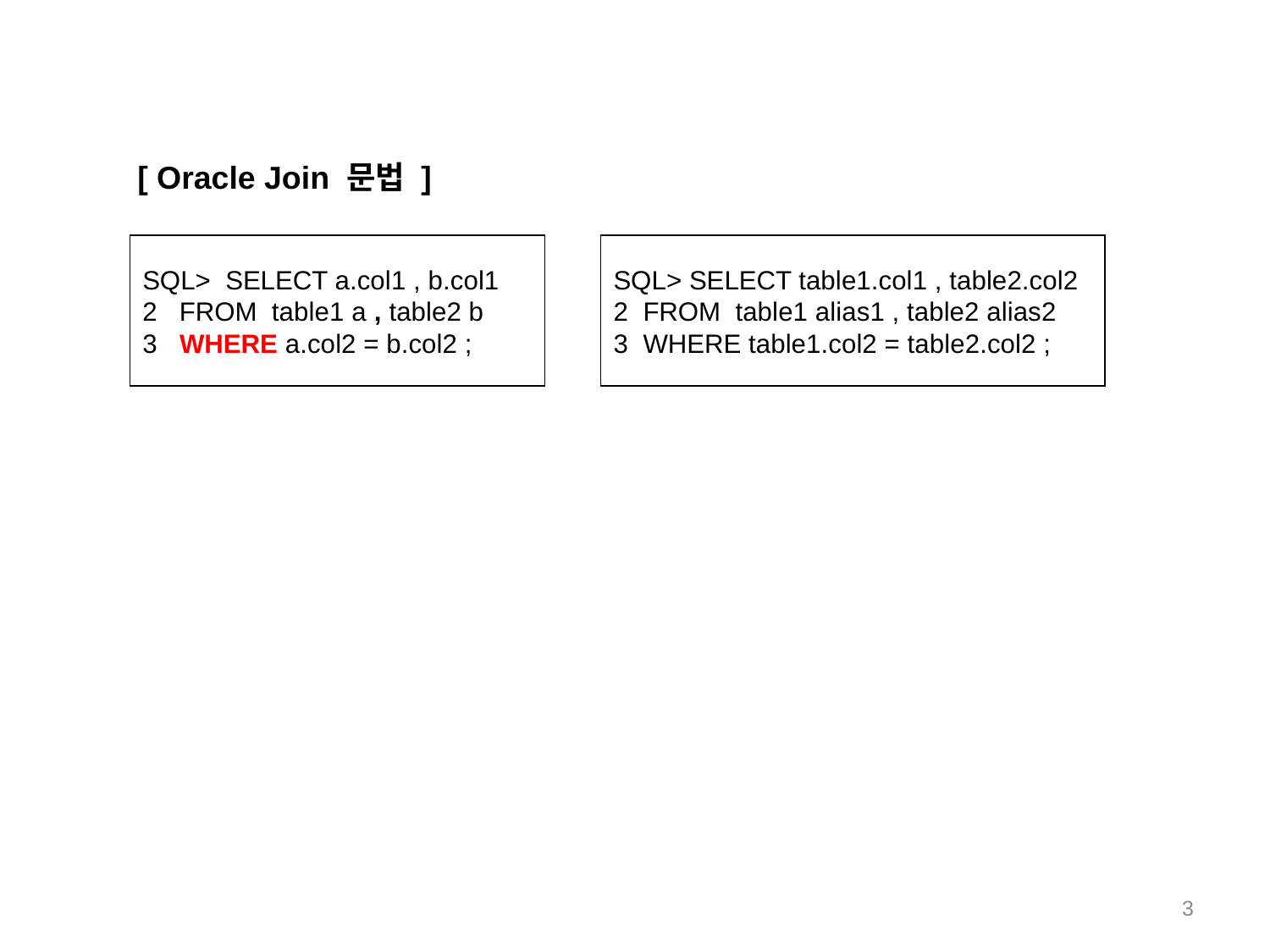

[ Oracle Join 문법 ]
SQL>  SELECT a.col1 , b.col1
2   FROM  table1 a , table2 b
3   WHERE a.col2 = b.col2 ;
SQL> SELECT table1.col1 , table2.col2
2  FROM  table1 alias1 , table2 alias2
3  WHERE table1.col2 = table2.col2 ;
3